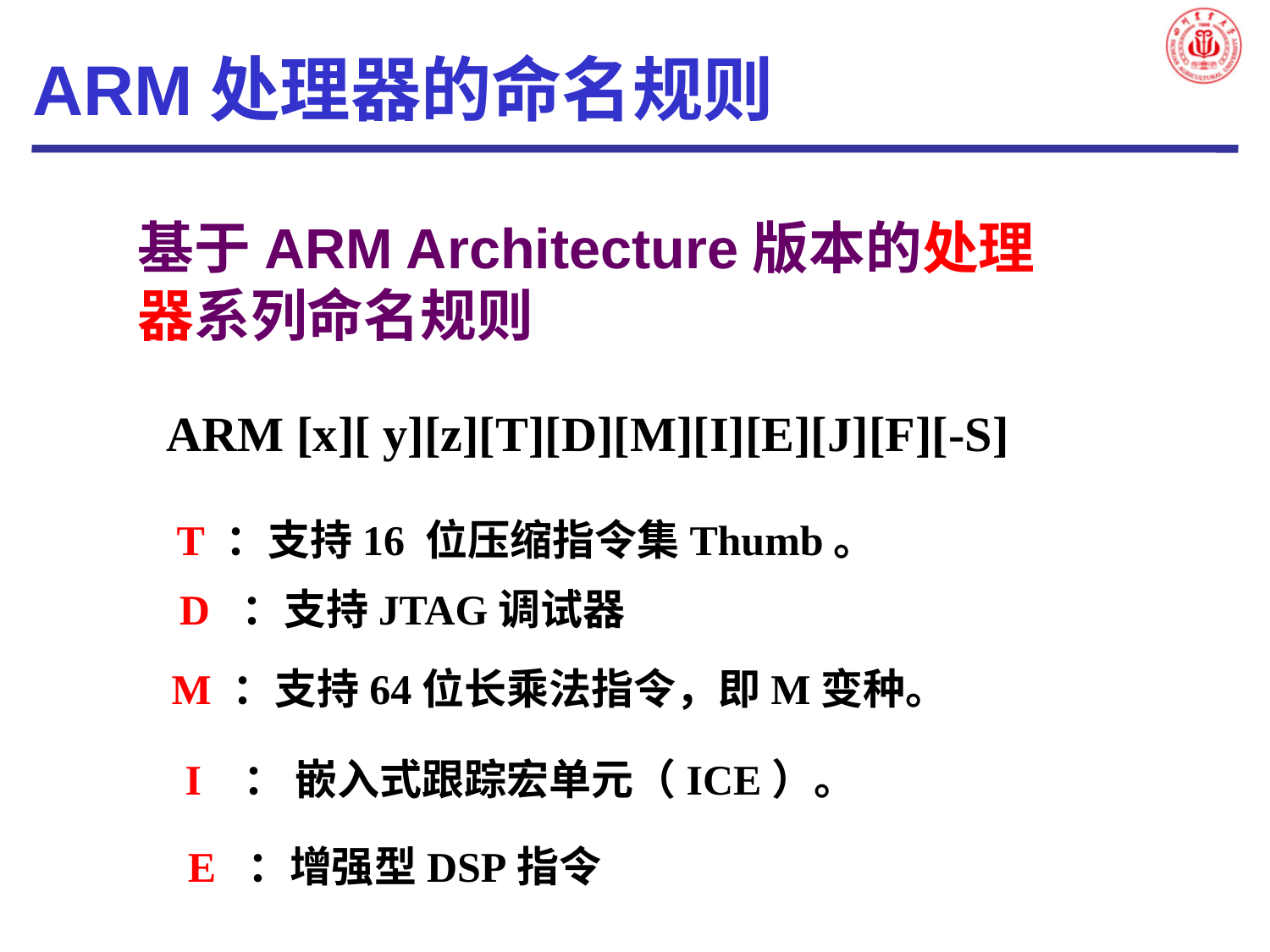

ARM处理器的命名规则
基于ARM Architecture版本的处理器系列命名规则
ARM [x][ y][z][T][D][M][I][E][J][F][-S]
T ：支持16 位压缩指令集Thumb。
D  ：支持JTAG调试器
M ：支持64位长乘法指令，即M变种。
I   ： 嵌入式跟踪宏单元（ICE）。
E  ：增强型DSP指令
46